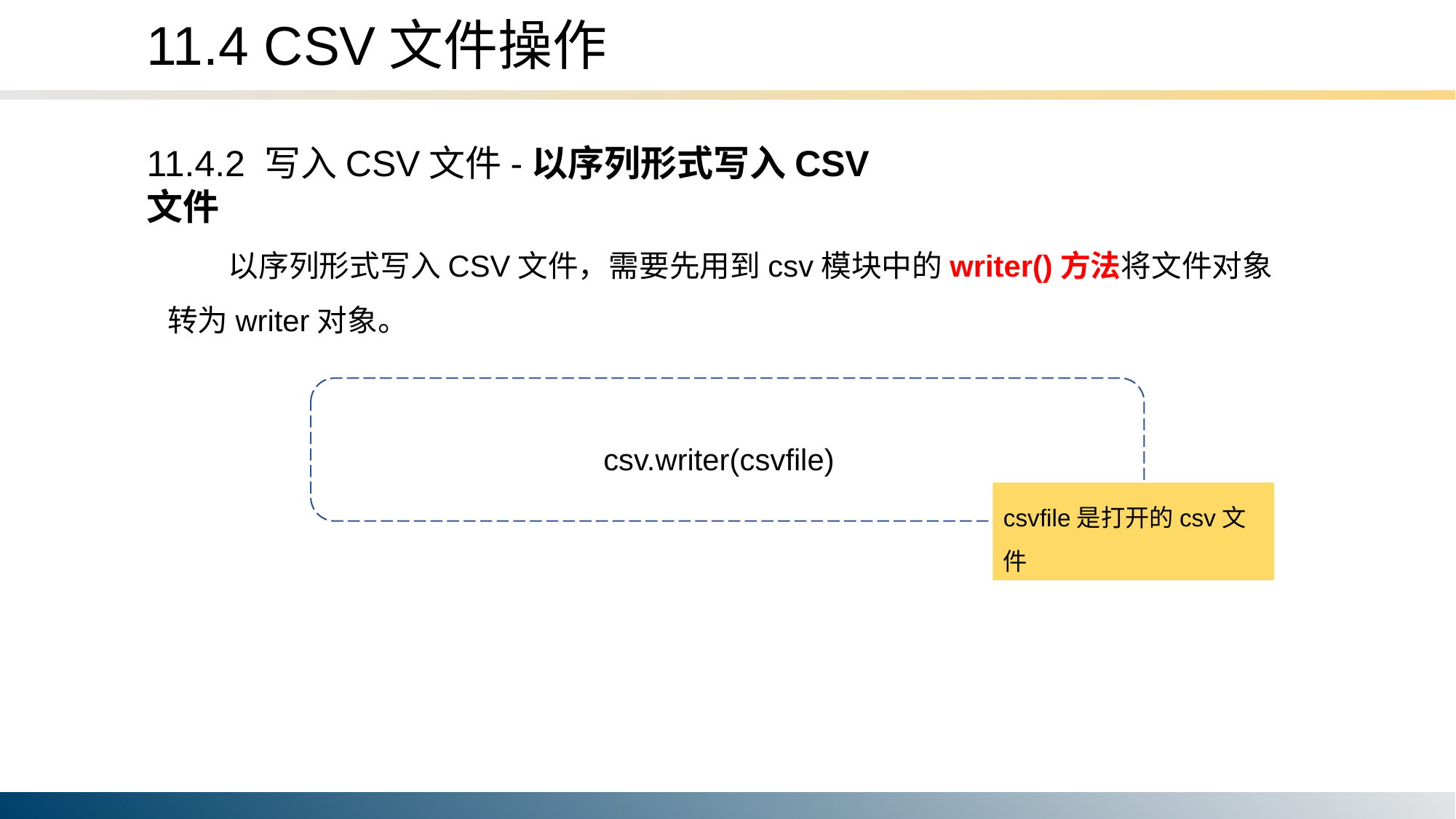

11.4 CSV文件操作
11.4.2 写入CSV文件-以序列形式写入CSV文件
以序列形式写入CSV文件，需要先用到csv模块中的writer()方法将文件对象转为writer对象。

csv.writer(csvfile)
csvfile是打开的csv文件